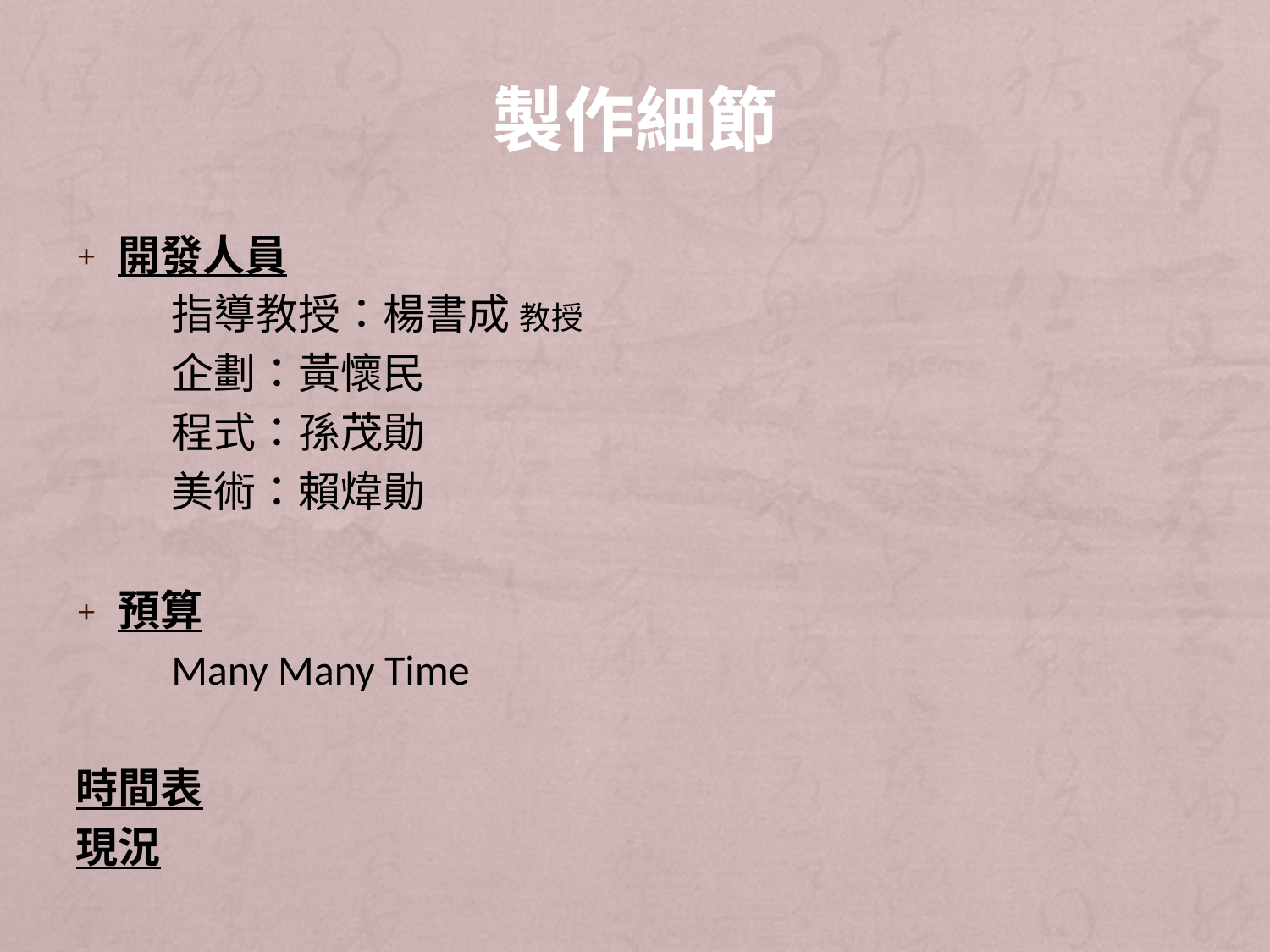

# 製作細節
開發人員
	指導教授：楊書成 教授
	企劃：黃懷民
	程式：孫茂勛
	美術：賴煒勛

預算
	Many Many Time

時間表
現況